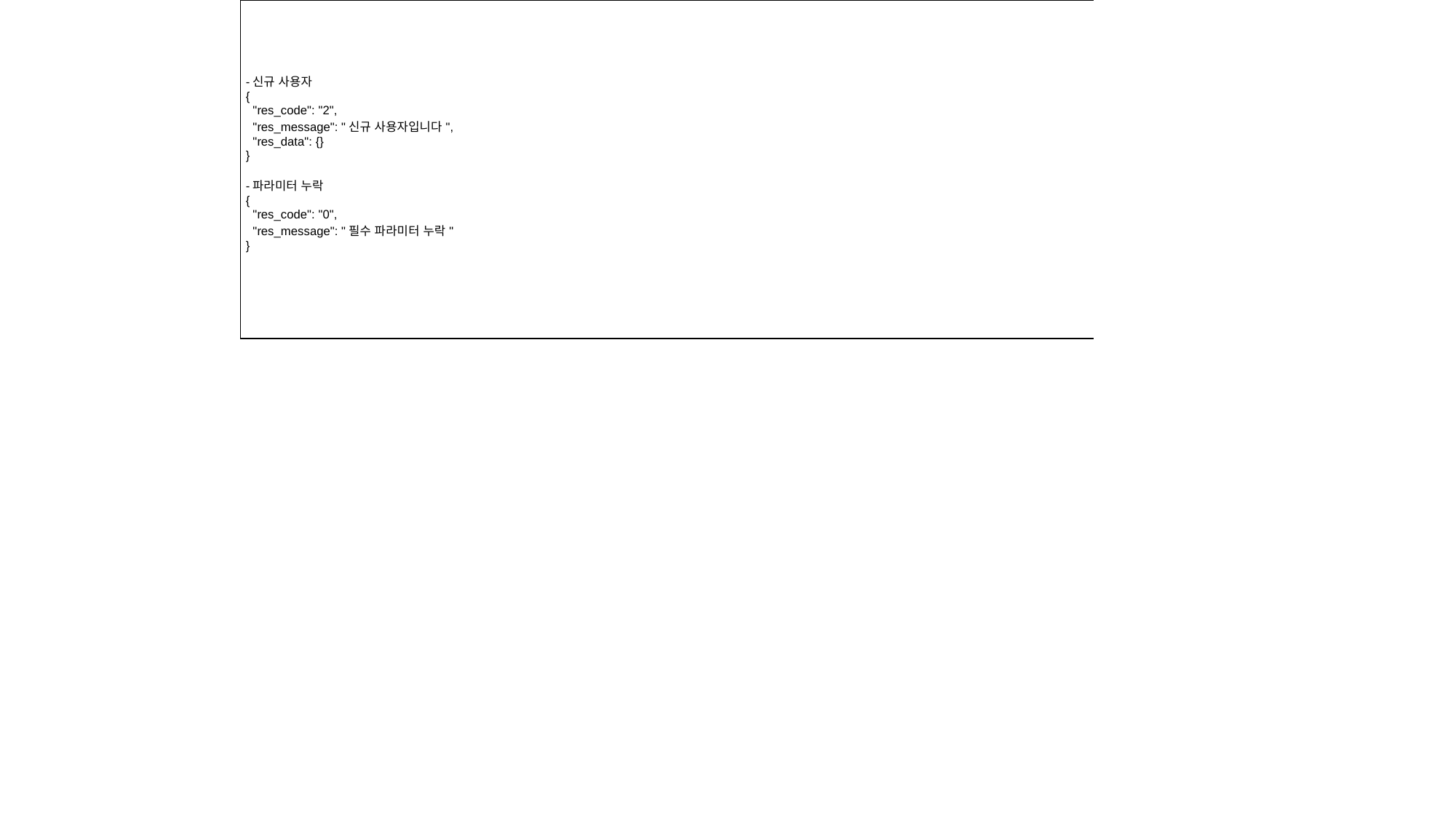

| -신규 사용자 { "res\_code": "2", "res\_message": "신규 사용자입니다", "res\_data": {} } -파라미터 누락 { "res\_code": "0", "res\_message": "필수 파라미터 누락" } |
| --- |